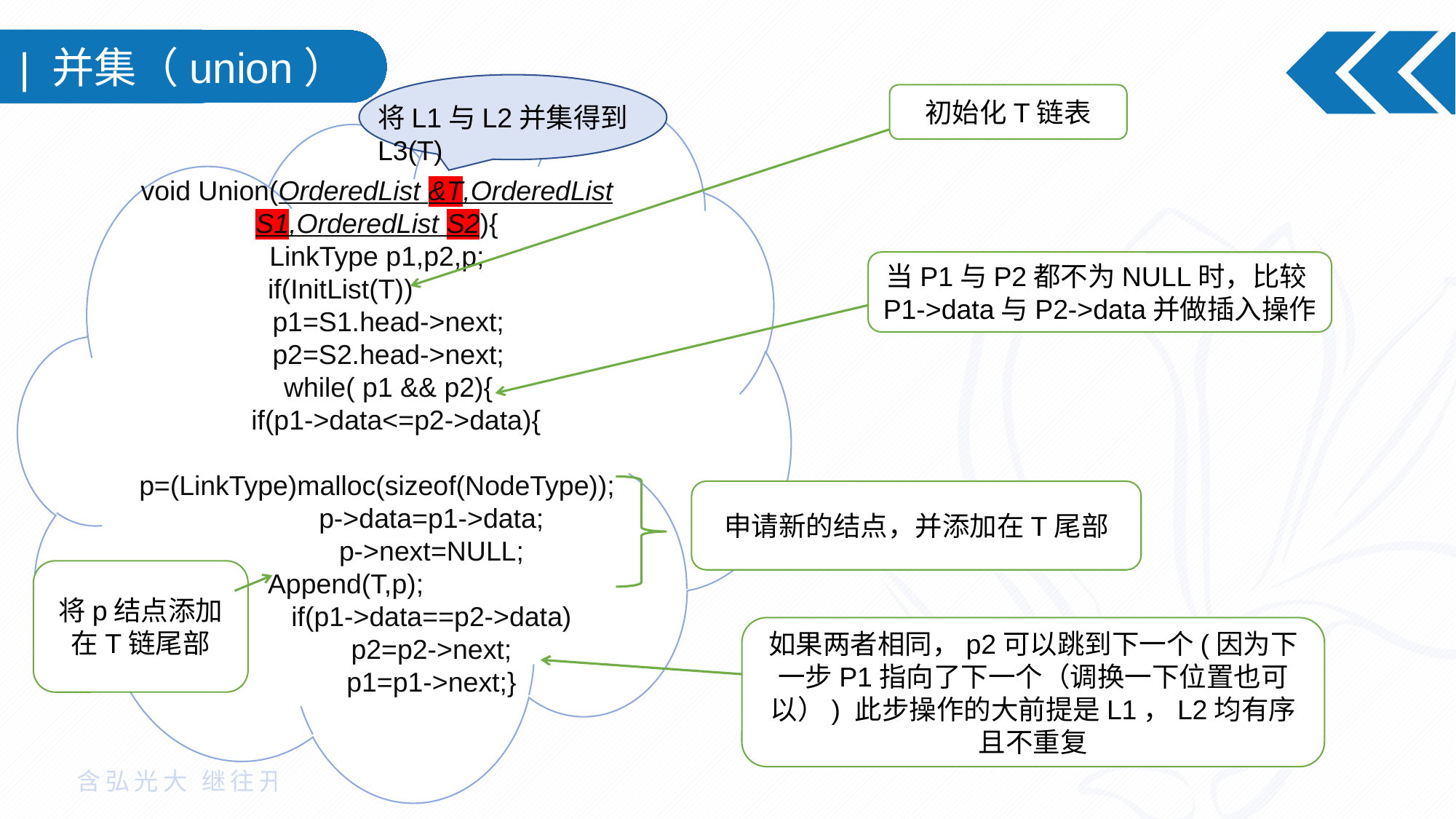

| 并集（union）

初始化T链表
将L1与L2并集得到L3(T)
void Union(OrderedList &T,OrderedList S1,OrderedList S2){
LinkType p1,p2,p;
if(InitList(T))
   p1=S1.head->next;
   p2=S2.head->next;
   while( p1 && p2){
     if(p1->data<=p2->data){
        p=(LinkType)malloc(sizeof(NodeType));
	p->data=p1->data;
	p->next=NULL;
	Append(T,p);
	if(p1->data==p2->data)
	p2=p2->next;
	p1=p1->next;}
当P1与P2都不为NULL时，比较P1->data与P2->data并做插入操作

申请新的结点，并添加在T尾部
将p结点添加在T链尾部
如果两者相同，p2可以跳到下一个(因为下一步P1指向了下一个（调换一下位置也可以）) 此步操作的大前提是L1，L2均有序且不重复